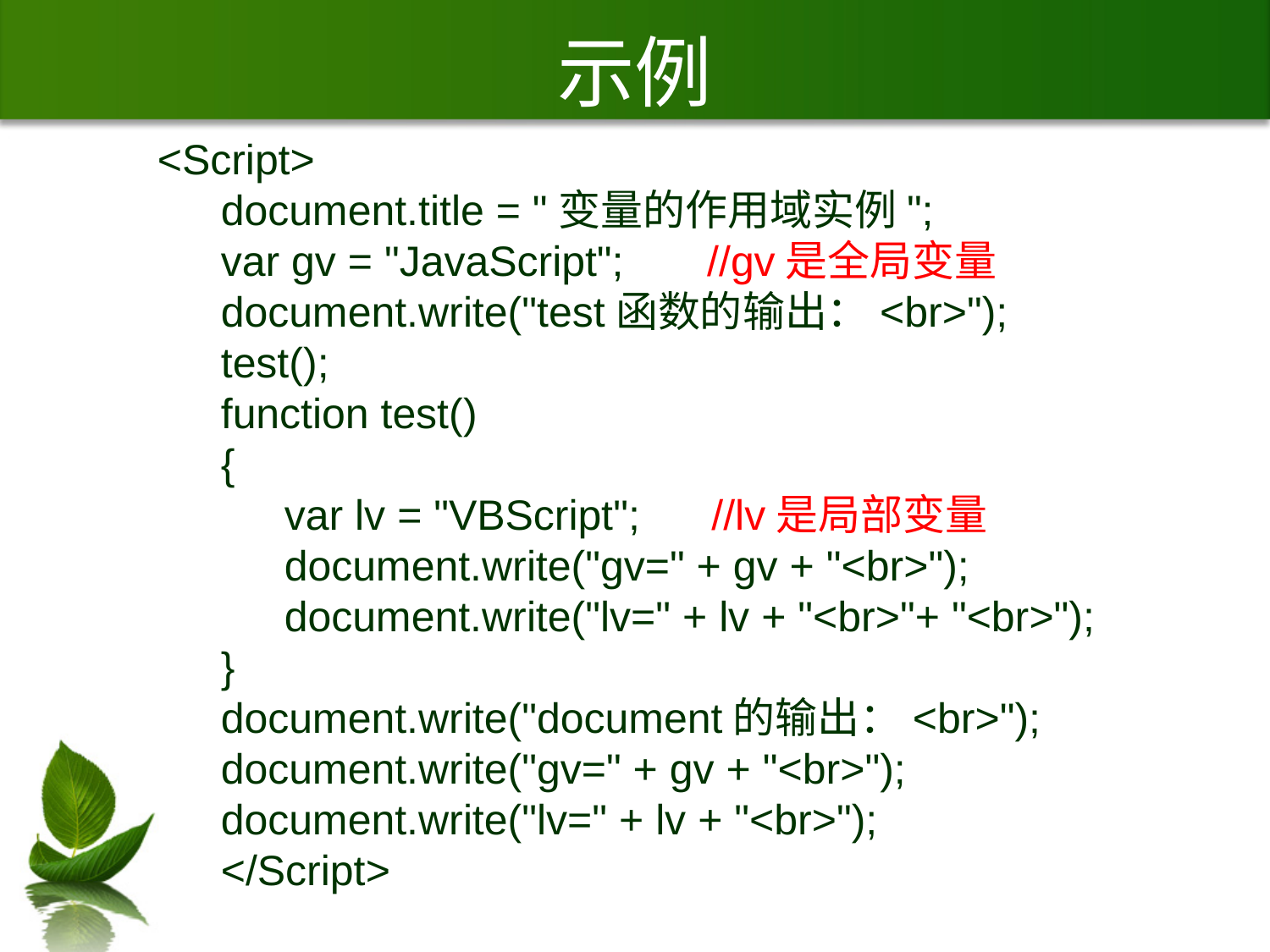

# 示例
<Script>
document.title = "变量的作用域实例";
var gv = "JavaScript";       //gv是全局变量
document.write("test函数的输出：<br>");
test();
function test()
{
var lv = "VBScript";      //lv是局部变量
document.write("gv=" + gv + "<br>");
document.write("lv=" + lv + "<br>"+ "<br>");
}
document.write("document的输出：<br>");
document.write("gv=" + gv + "<br>");
document.write("lv=" + lv + "<br>");
</Script>